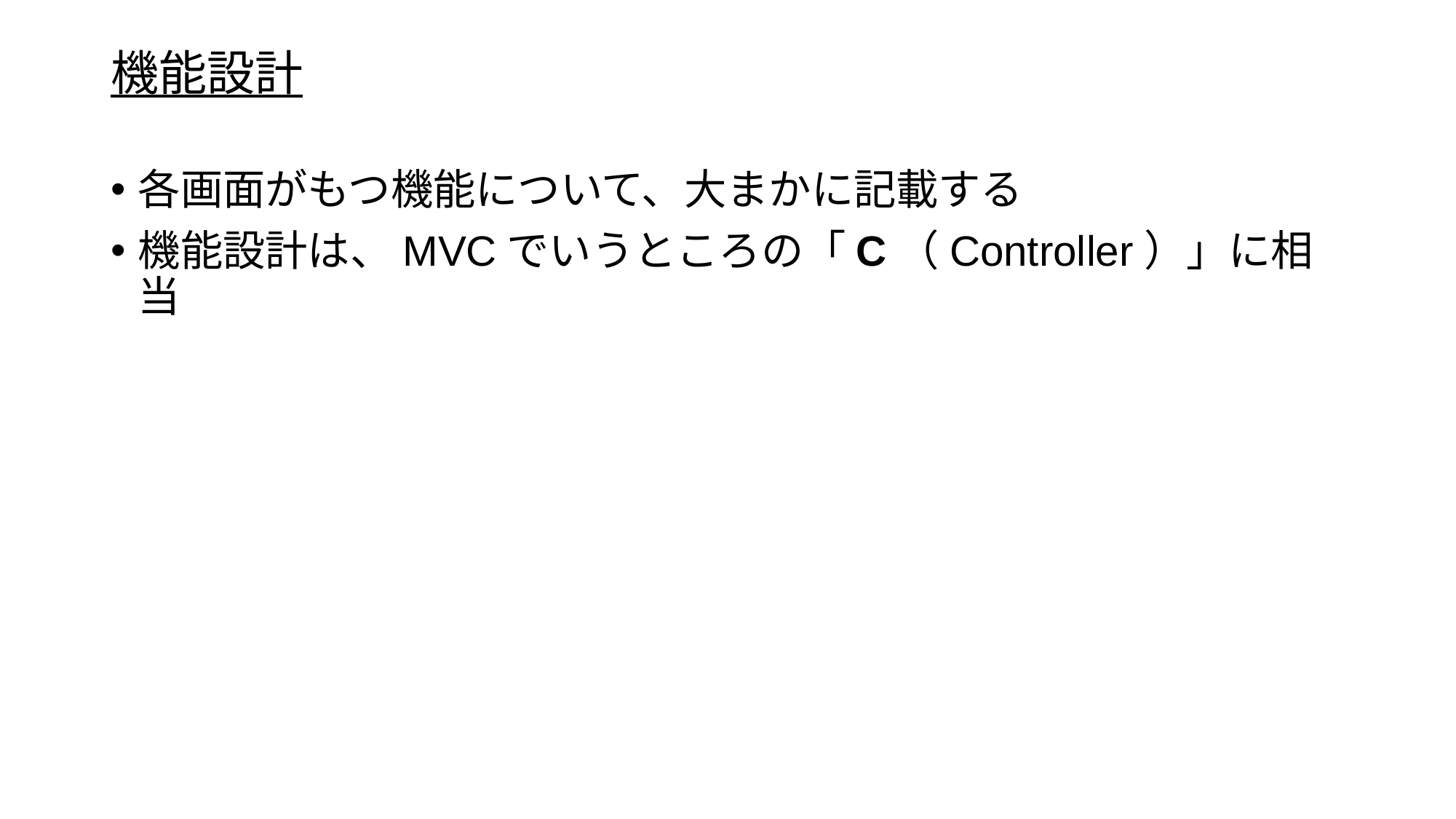

# 機能設計
各画面がもつ機能について、大まかに記載する
機能設計は、MVCでいうところの「C（Controller）」に相当